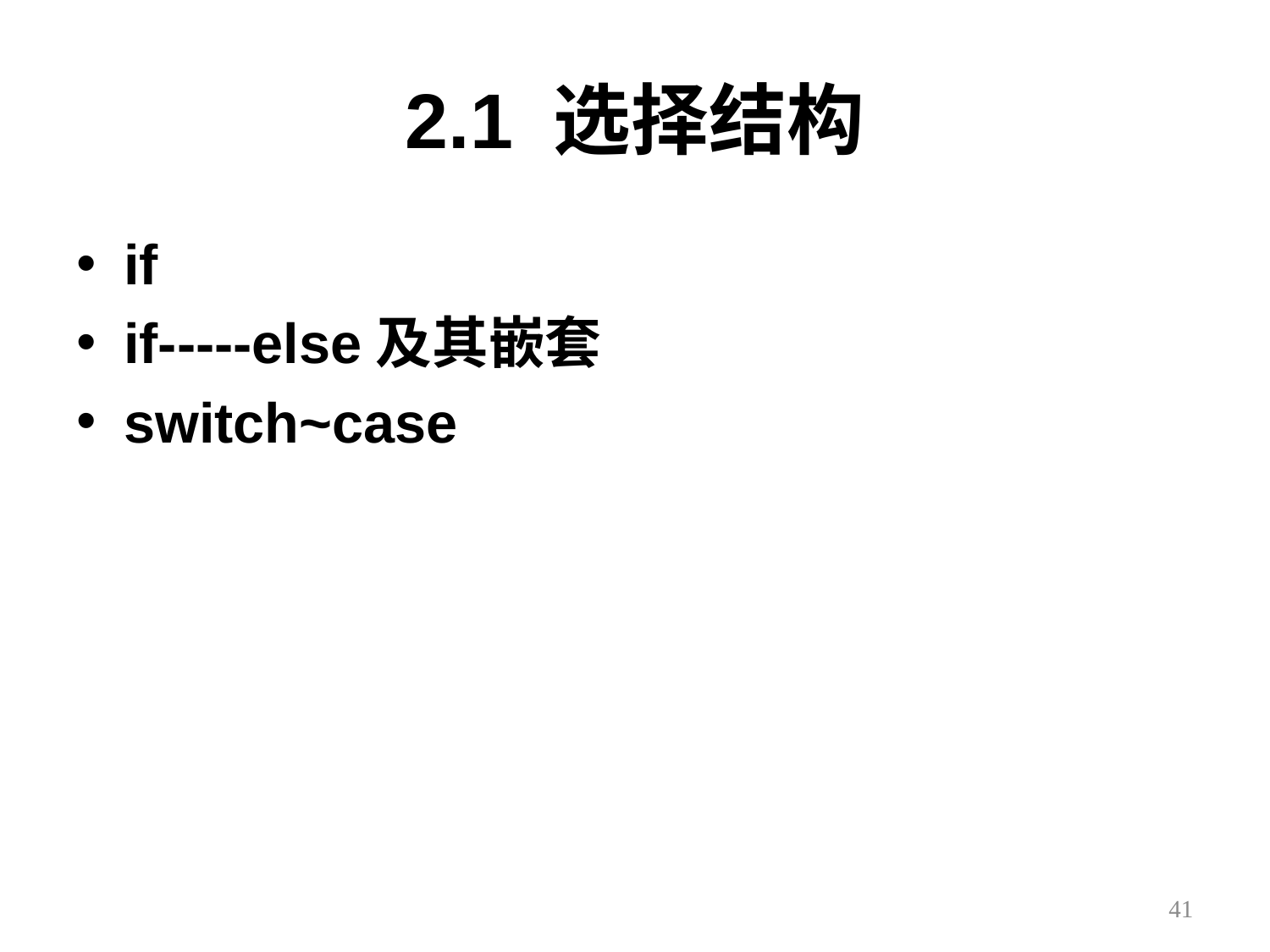

# 2.1 选择结构
if
if-----else及其嵌套
switch~case
41